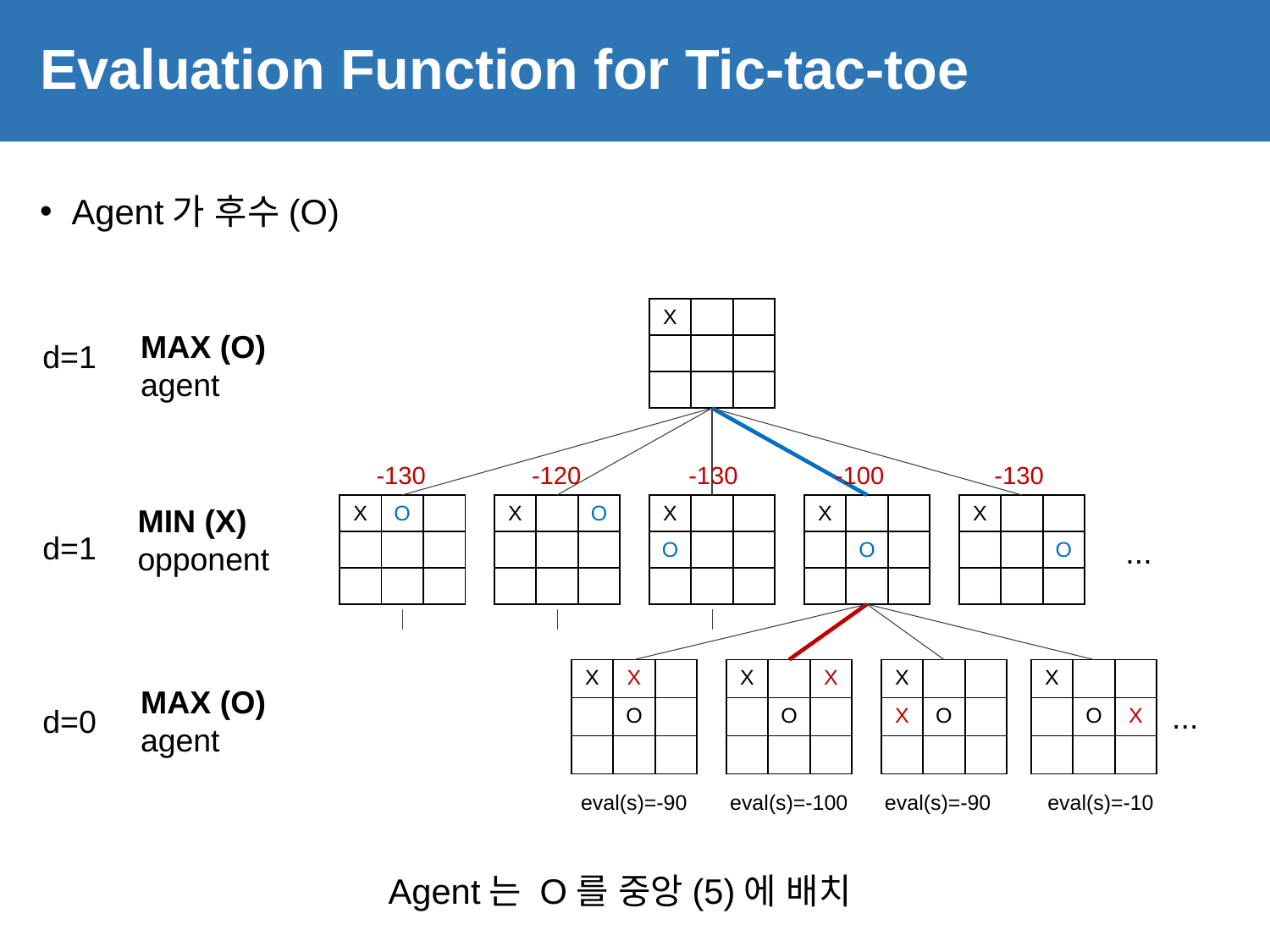

# Evaluation Function for Tic-tac-toe
36
Agent가 후수(O)

| X |  |  |
| --- | --- | --- |
|  |  |  |
|  |  |  |
MAX (O)
agent
d=1
-130
-120
-130
-100
-130
MIN (X)
opponent
| X | O |  |
| --- | --- | --- |
|  |  |  |
|  |  |  |
| X |  | O |
| --- | --- | --- |
|  |  |  |
|  |  |  |
| X |  |  |
| --- | --- | --- |
| O |  |  |
|  |  |  |
| X |  |  |
| --- | --- | --- |
|  | O |  |
|  |  |  |
| X |  |  |
| --- | --- | --- |
|  |  | O |
|  |  |  |
d=1
...
| X | X |  |
| --- | --- | --- |
|  | O |  |
|  |  |  |
| X |  | X |
| --- | --- | --- |
|  | O |  |
|  |  |  |
| X |  |  |
| --- | --- | --- |
| X | O |  |
|  |  |  |
| X |  |  |
| --- | --- | --- |
|  | O | X |
|  |  |  |
MAX (O)
agent
...
d=0
eval(s)=-90
eval(s)=-100
eval(s)=-90
eval(s)=-10
Agent는 O를 중앙(5)에 배치